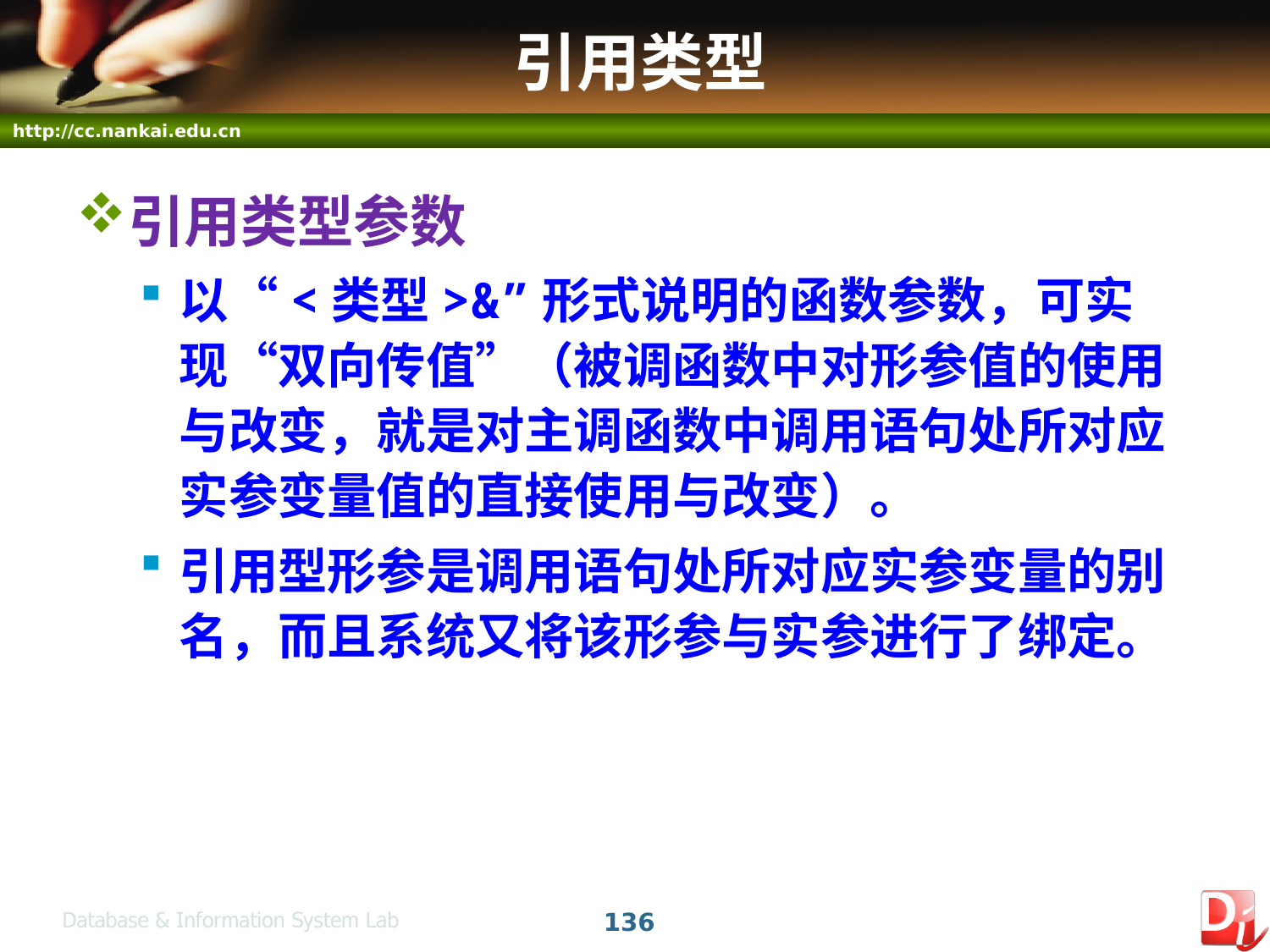

# 引用类型
引用类型参数
以“<类型>&”形式说明的函数参数，可实现“双向传值”（被调函数中对形参值的使用与改变，就是对主调函数中调用语句处所对应实参变量值的直接使用与改变）。
引用型形参是调用语句处所对应实参变量的别名，而且系统又将该形参与实参进行了绑定。
136
Database & Information System Lab